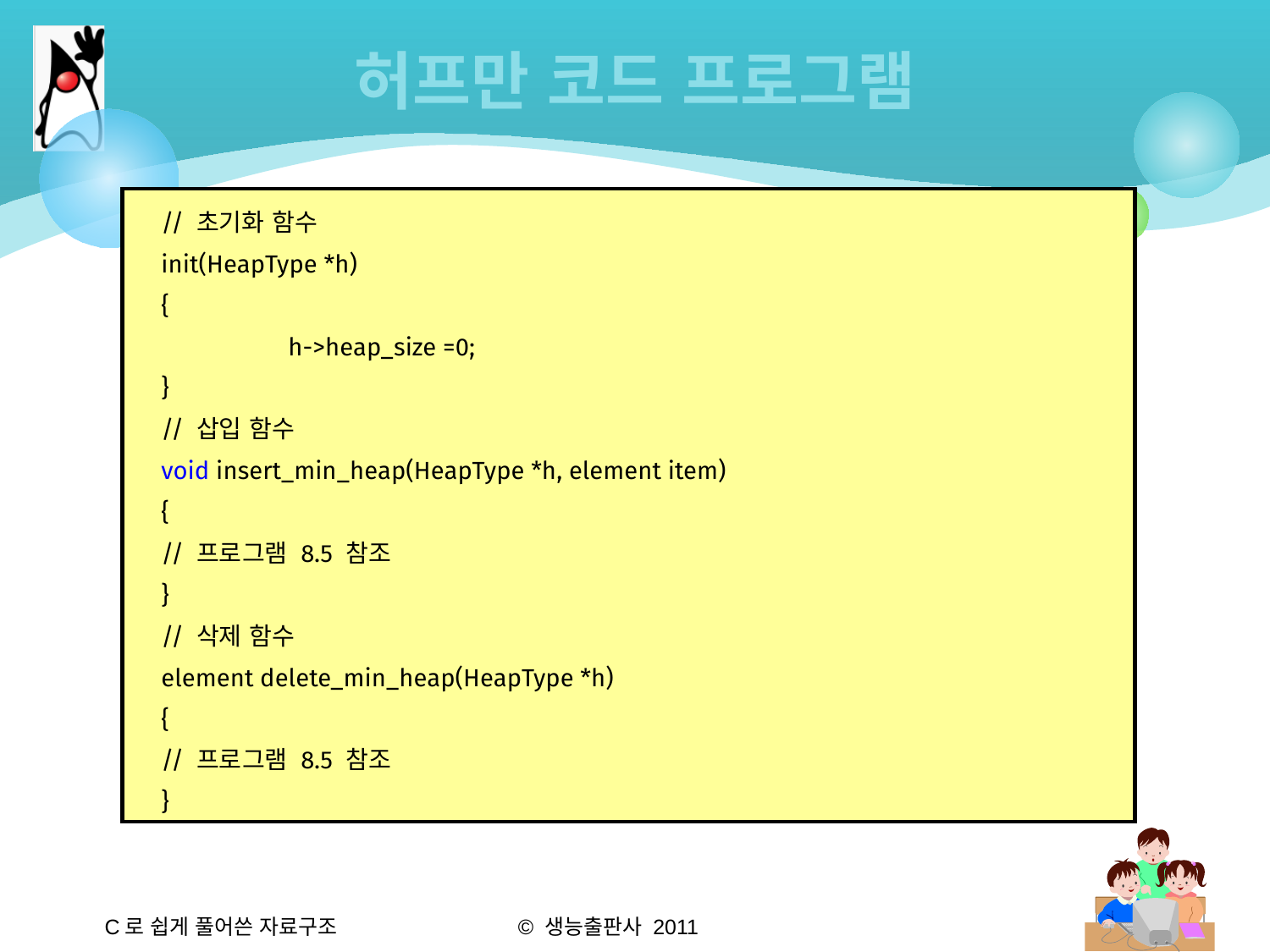

# 허프만 코드 프로그램
// 초기화 함수
init(HeapType *h)
{
	h->heap_size =0;
}
// 삽입 함수
void insert_min_heap(HeapType *h, element item)
{
// 프로그램 8.5 참조
}
// 삭제 함수
element delete_min_heap(HeapType *h)
{
// 프로그램 8.5 참조
}